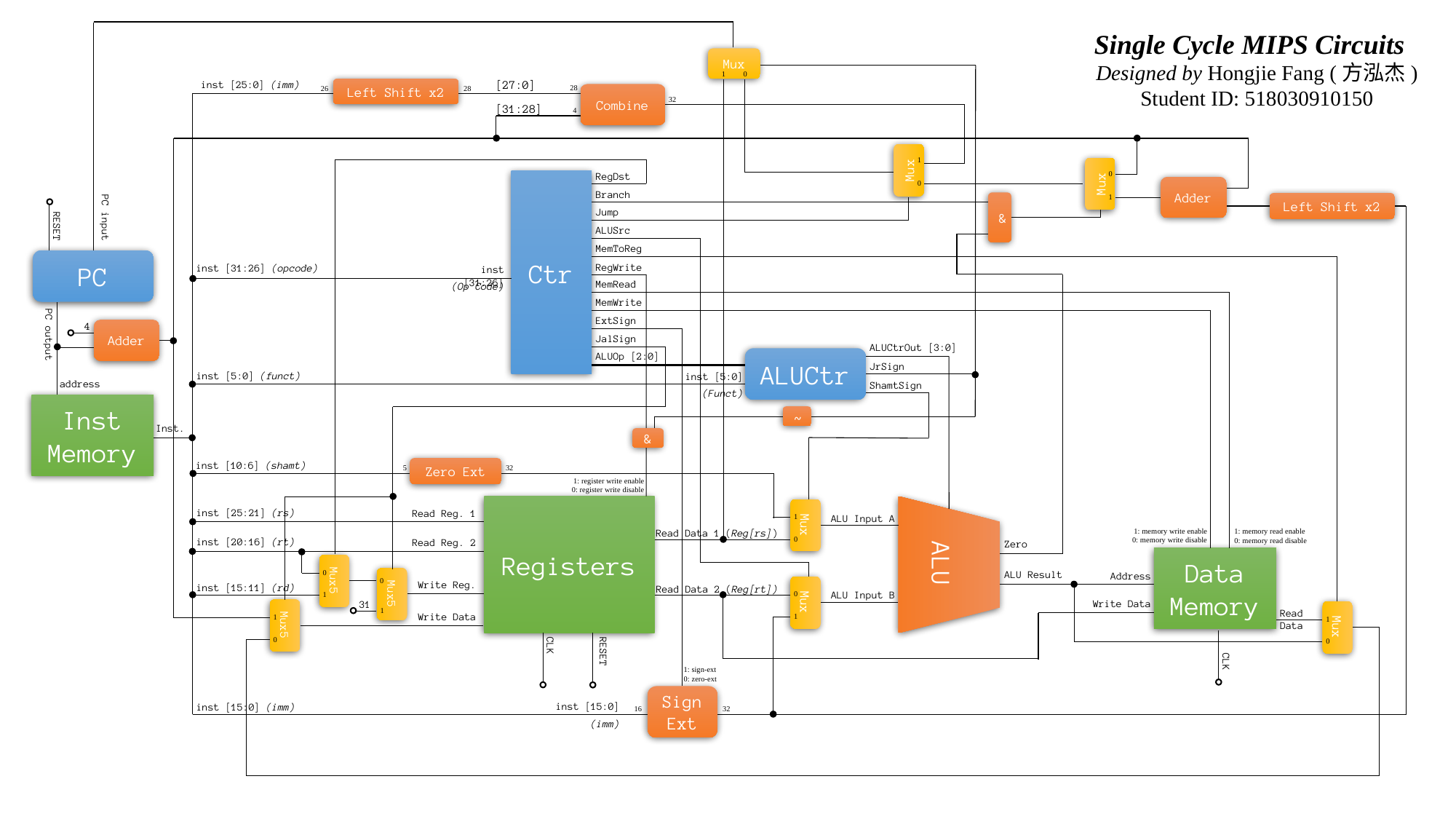

Single Cycle MIPS Circuits
Designed by Hongjie Fang (方泓杰)
Student ID: 518030910150
Mux
1         0
 [27:0]
inst [25:0] (imm)
28
26
Left Shift x2
28
Combine
32
 [31:28]
4

1
Mux
0
RegDst
Mux
Ctr
0
Adder
Branch
1
&
Left Shift x2

Jump
RESET
ALUSrc
MemToReg
PC input
PC
RegWrite
inst [31:26] (opcode)
inst [31:26]
MemRead
(Op Code)

MemWrite
ExtSign
4
Adder
JalSign

ALUCtrOut [3:0]

ALUOp [2:0]
ALUCtr
JrSign
PC output
inst [5:0] (funct)
inst [5:0]
address

ShamtSign
(Funct)

Inst
Memory
~
Inst.
&

inst [10:6] (shamt)
5
32
Zero Ext
1: register write enable
0: register write disable

Registers
inst [25:21] (rs)
Read Reg. 1
ALU Input A
1
Mux
ALU

1: memory write enable
0: memory write disable
Read Data 1 (Reg[rs])
1: memory read enable
0: memory read disable
0
inst [20:16] (rt)
Read Reg. 2
Zero

Data
Memory

0
ALU Result
Address
Mux5
0
Write Reg.
inst [15:11] (rd)
Read Data 2 (Reg[rt])
Mux5

ALU Input B
0
1
Mux
Write Data

31
1
Read
Data
Write Data
1
1

1
Mux5
Mux
0
0
CLK
RESET
CLK
1: sign-ext
0: zero-ext

Sign
Ext
inst [15:0]
inst [15:0] (imm)
16
32
(imm)